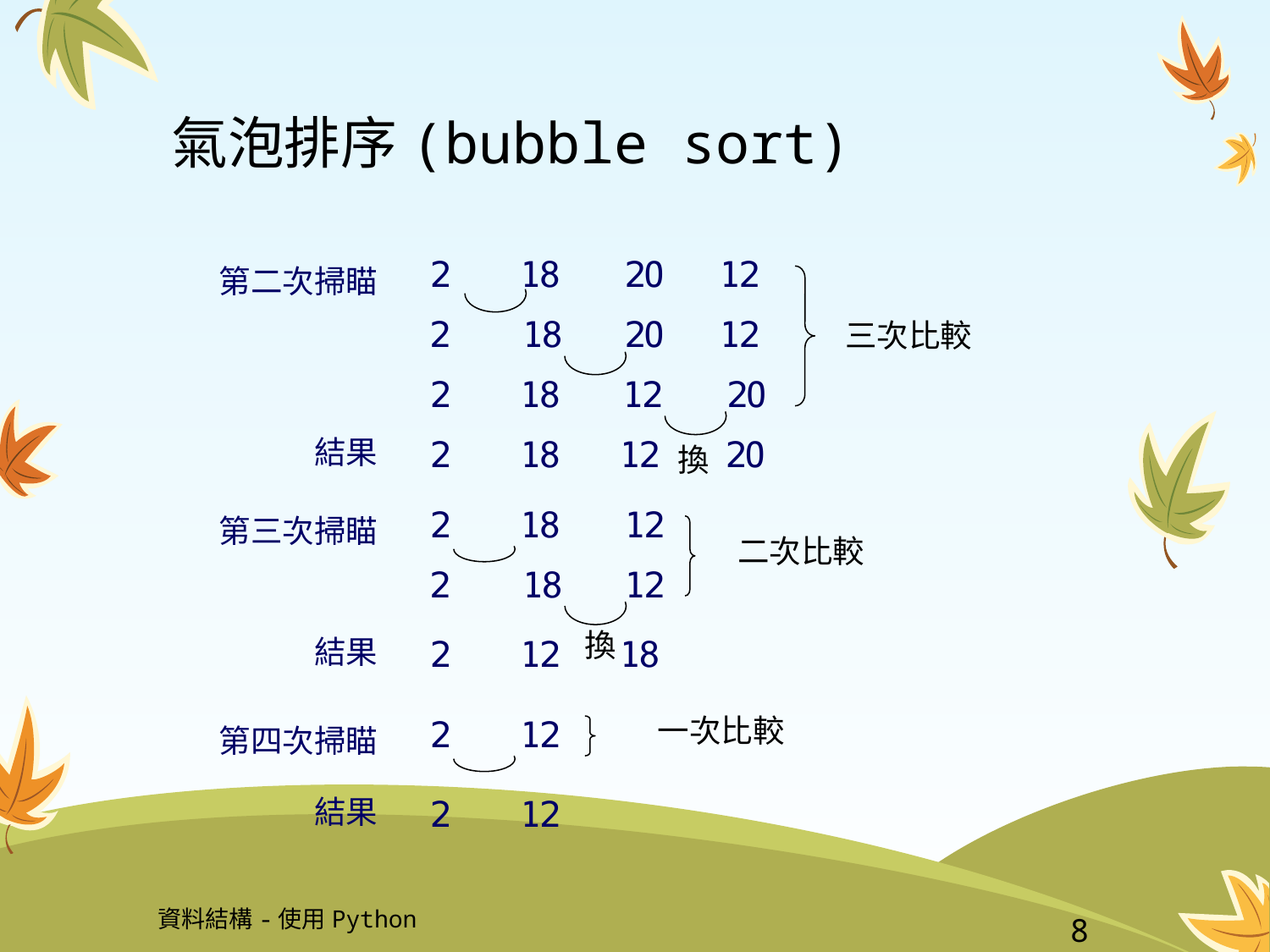

# 氣泡排序(bubble sort)

2
18
20
12
第二次掃瞄

2
20

18
12

2
18
12
20

結果
2
18
12
20
換

三次比較

2
18
12
第三次掃瞄

二次比較
2
12

18

換
結果
2
12
18
一次比較

2
12
第四次掃瞄

結果
2
12

資料結構-使用Python
8